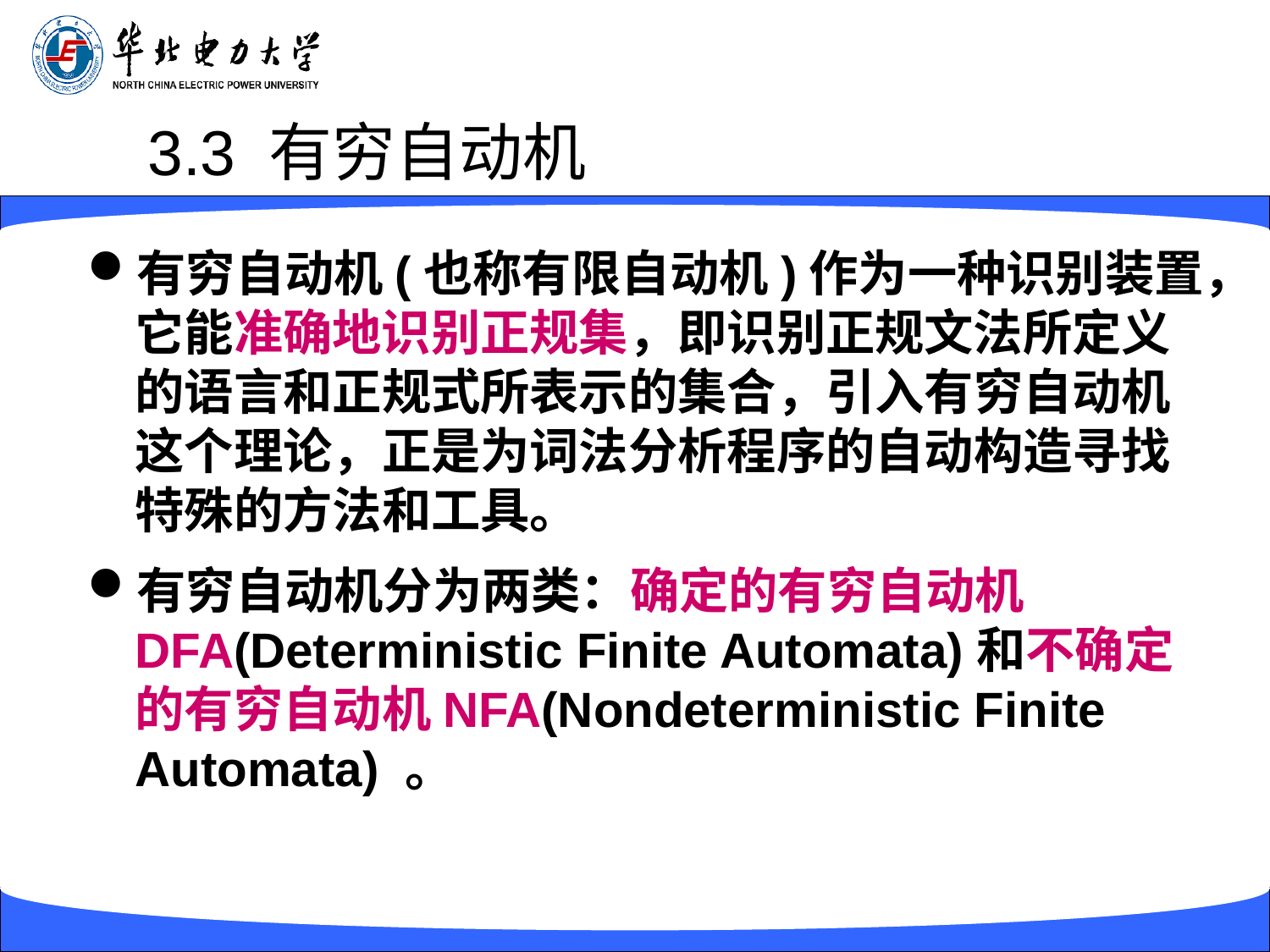

# 3.3 有穷自动机
有穷自动机(也称有限自动机)作为一种识别装置，它能准确地识别正规集，即识别正规文法所定义的语言和正规式所表示的集合，引入有穷自动机这个理论，正是为词法分析程序的自动构造寻找特殊的方法和工具。
有穷自动机分为两类：确定的有穷自动机DFA(Deterministic Finite Automata)和不确定的有穷自动机NFA(Nondeterministic Finite Automata) 。